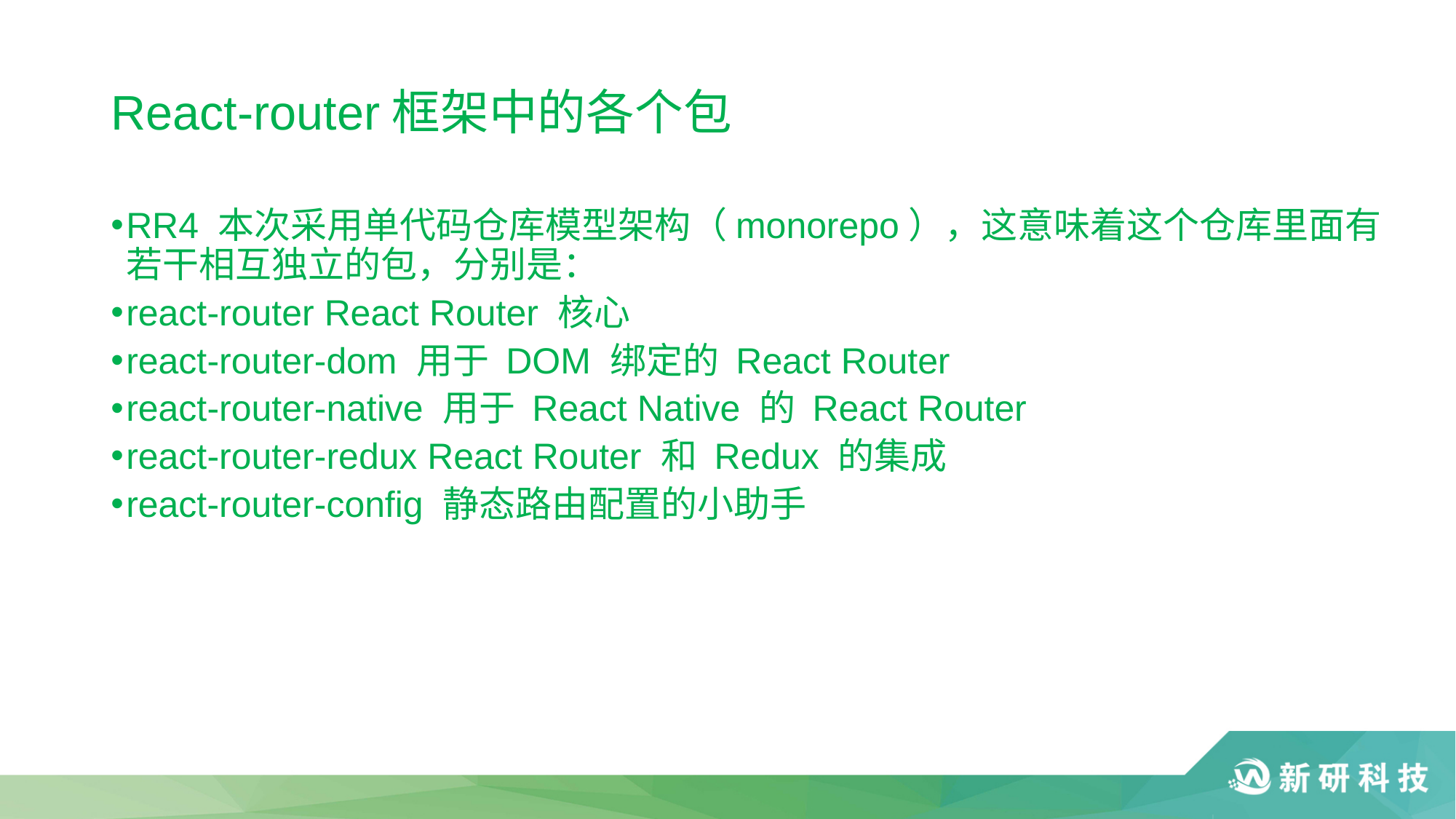

# React-router框架中的各个包
RR4 本次采用单代码仓库模型架构（monorepo），这意味着这个仓库里面有若干相互独立的包，分别是：
react-router React Router 核心
react-router-dom 用于 DOM 绑定的 React Router
react-router-native 用于 React Native 的 React Router
react-router-redux React Router 和 Redux 的集成
react-router-config 静态路由配置的小助手